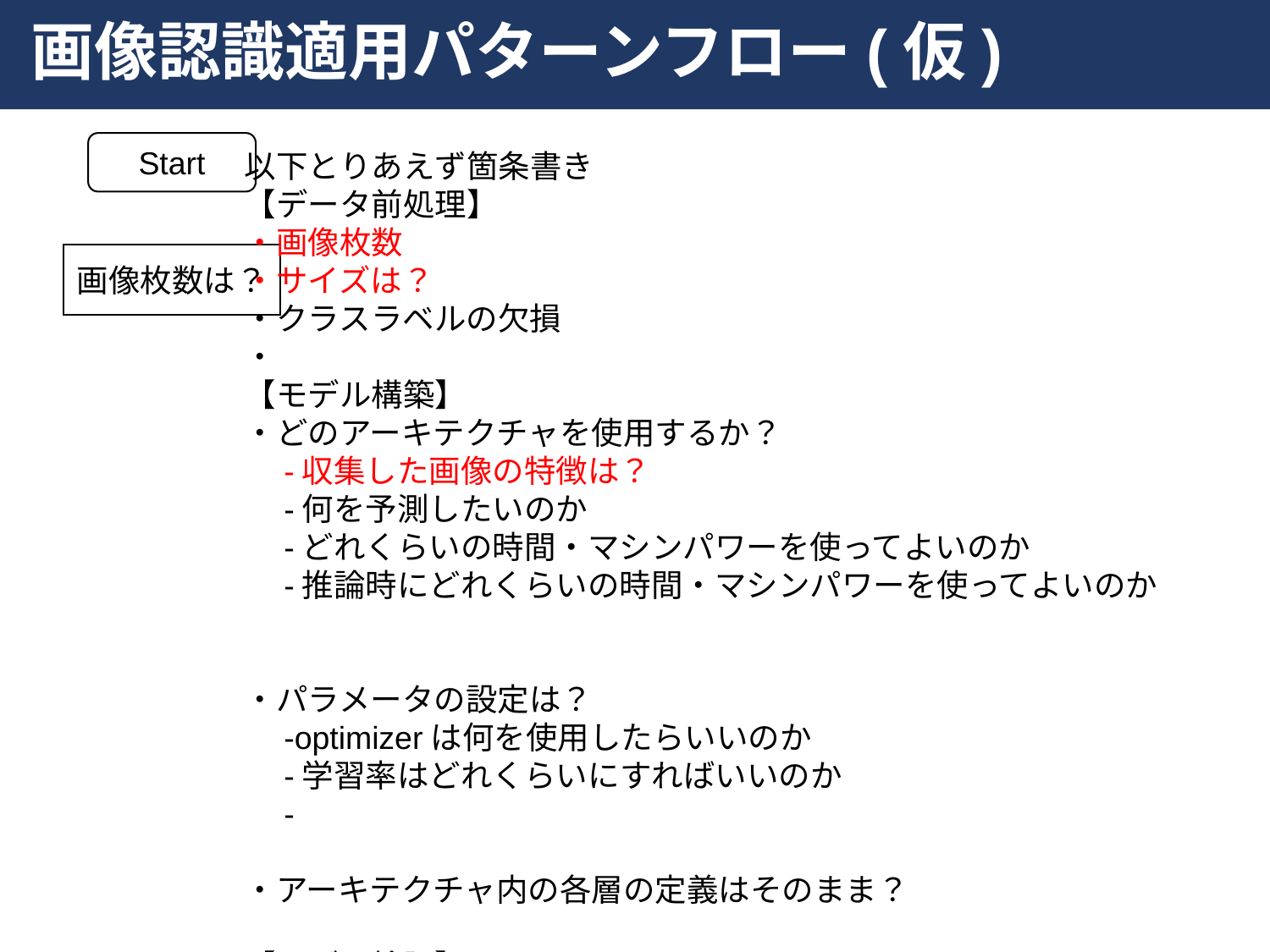

# 画像認識適用パターンフロー(仮)
Start
以下とりあえず箇条書き
【データ前処理】
・画像枚数
・サイズは？
・クラスラベルの欠損
・
【モデル構築】
・どのアーキテクチャを使用するか？
　-収集した画像の特徴は？
　-何を予測したいのか
　-どれくらいの時間・マシンパワーを使ってよいのか
　-推論時にどれくらいの時間・マシンパワーを使ってよいのか

・パラメータの設定は？
　-optimizerは何を使用したらいいのか
　-学習率はどれくらいにすればいいのか
　-

・アーキテクチャ内の各層の定義はそのまま？

【モデル検証】
・train/testの切り方は？
・どれくらいのepochを設定？
・どういった評価指標をつかえばいいのか？

画像枚数は？